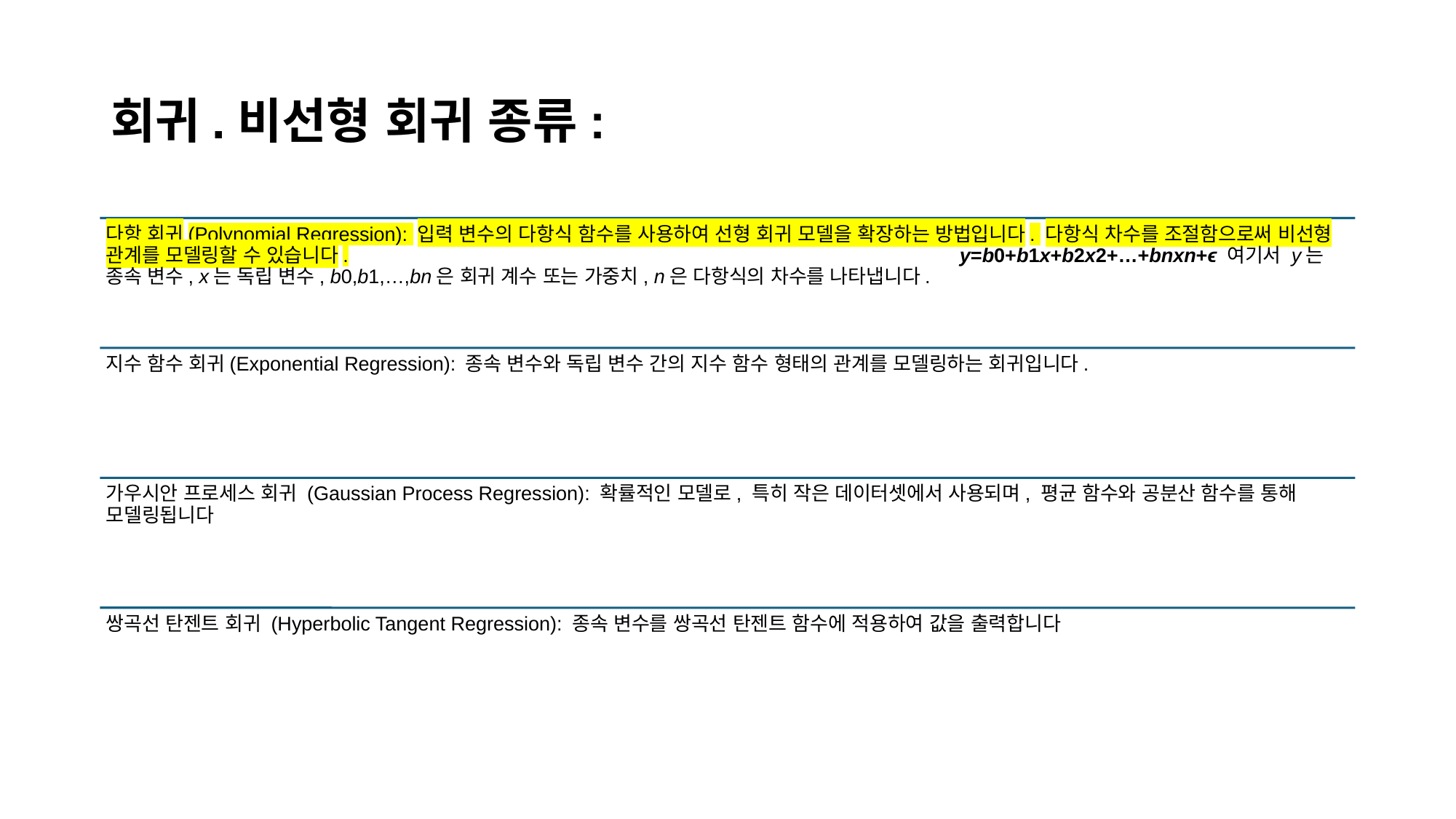

# 회귀.비선형 회귀 종류:
다항 회귀(Polynomial Regression): 입력 변수의 다항식 함수를 사용하여 선형 회귀 모델을 확장하는 방법입니다. 다항식 차수를 조절함으로써 비선형 관계를 모델링할 수 있습니다.                                                                                                                y=b0​+b1​x+b2​x2+…+bn​xn+ϵ 여기서 y는 종속 변수, x는 독립 변수, b0​,b1​,…,bn​은 회귀 계수 또는 가중치, n은 다항식의 차수를 나타냅니다.
지수 함수 회귀(Exponential Regression): 종속 변수와 독립 변수 간의 지수 함수 형태의 관계를 모델링하는 회귀입니다.
가우시안 프로세스 회귀 (Gaussian Process Regression): 확률적인 모델로, 특히 작은 데이터셋에서 사용되며, 평균 함수와 공분산 함수를 통해 모델링됩니다
쌍곡선 탄젠트 회귀 (Hyperbolic Tangent Regression): 종속 변수를 쌍곡선 탄젠트 함수에 적용하여 값을 출력합니다